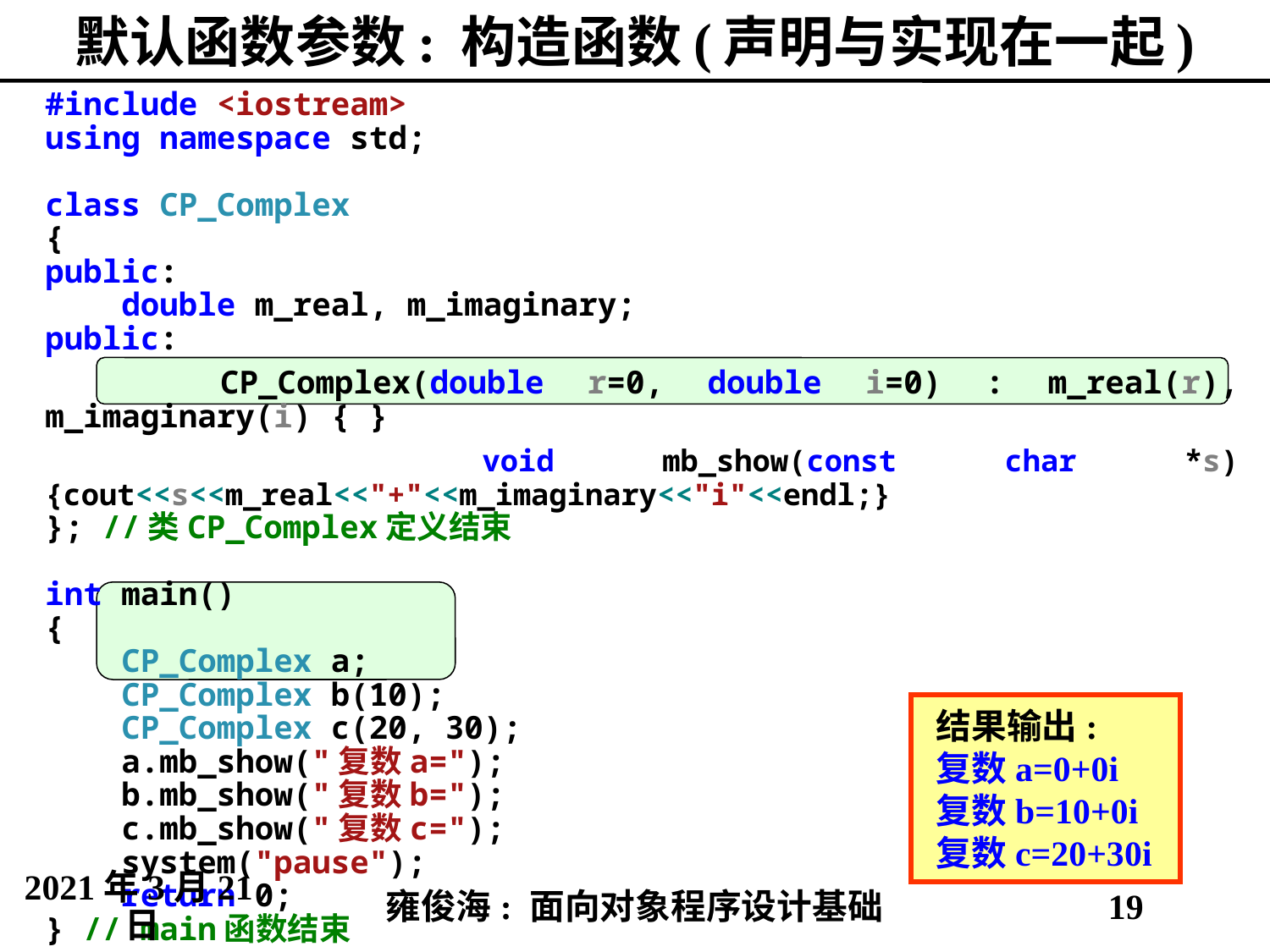

# 默认函数参数: 构造函数(声明与实现在一起)

#include <iostream>
using namespace std;

class CP_Complex
{
public:
    double m_real, m_imaginary;
public:
    CP_Complex(double r=0, double i=0) : m_real(r), m_imaginary(i) { }
    void mb_show(const char *s) {cout<<s<<m_real<<"+"<<m_imaginary<<"i"<<endl;}
}; //类CP_Complex定义结束

int main()
{
    CP_Complex a;
    CP_Complex b(10);
    CP_Complex c(20, 30);
    a.mb_show("复数a=");
    b.mb_show("复数b=");
    c.mb_show("复数c=");
    system("pause");
    return 0;
} // main函数结束

结果输出:
复数a=0+0i
复数b=10+0i
复数c=20+30i
2021年3月21日
雍俊海: 面向对象程序设计基础
19